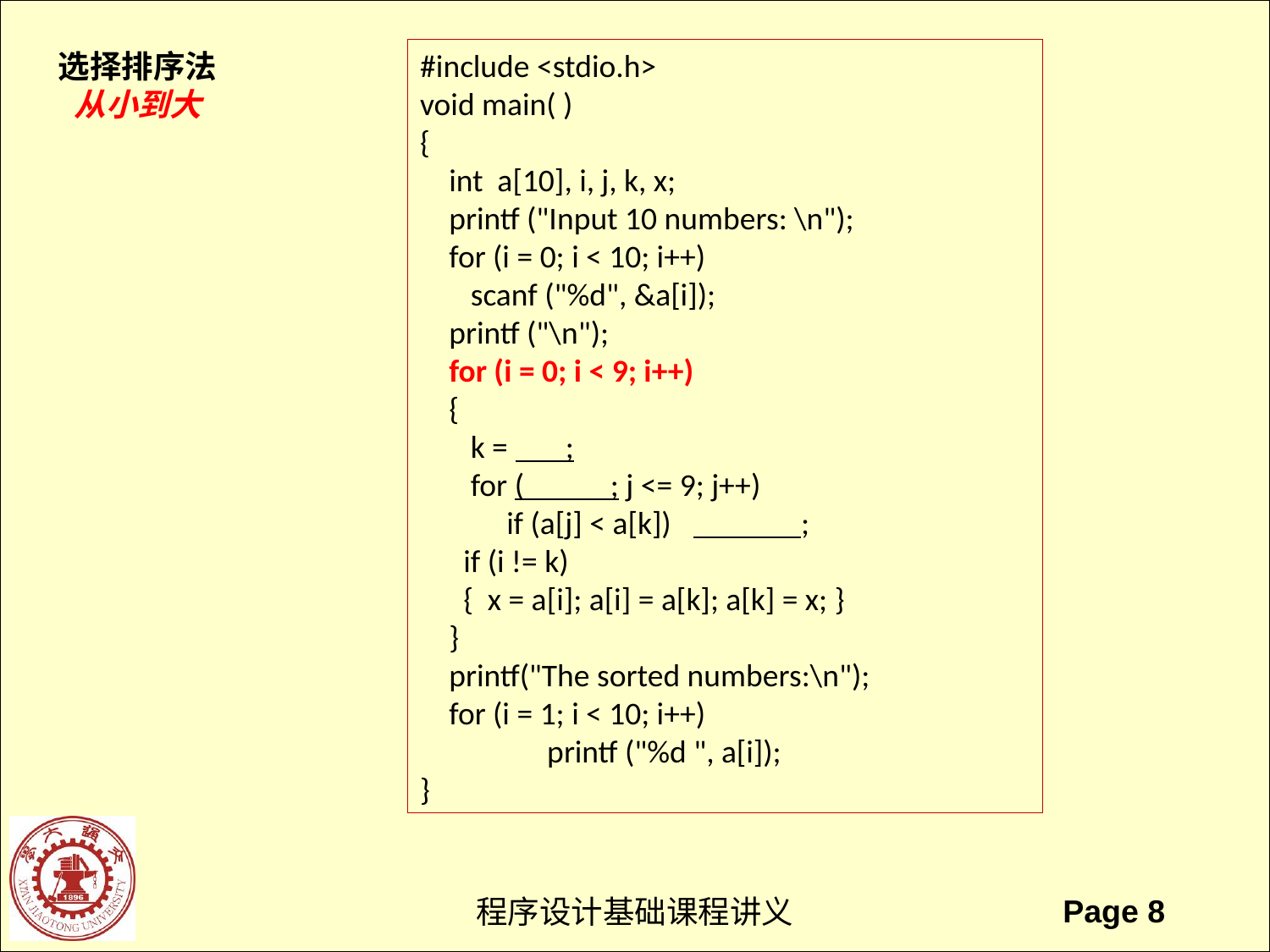

#include <stdio.h>
void main( )
{
    int  a[10], i, j, k, x;
    printf ("Input 10 numbers: \n");
    for (i = 0; i < 10; i++)
       scanf ("%d", &a[i]);
    printf ("\n");
    for (i = 0; i < 9; i++)
    {
       k =        ;
       for (            ; j <= 9; j++)
            if (a[j] < a[k])                  ;
      if (i != k)
      {  x = a[i]; a[i] = a[k]; a[k] = x; }
    }
    printf("The sorted numbers:\n");
    for (i = 1; i < 10; i++)
	printf ("%d ", a[i]);
}
选择排序法
从小到大
 i
j = i+1
k = j